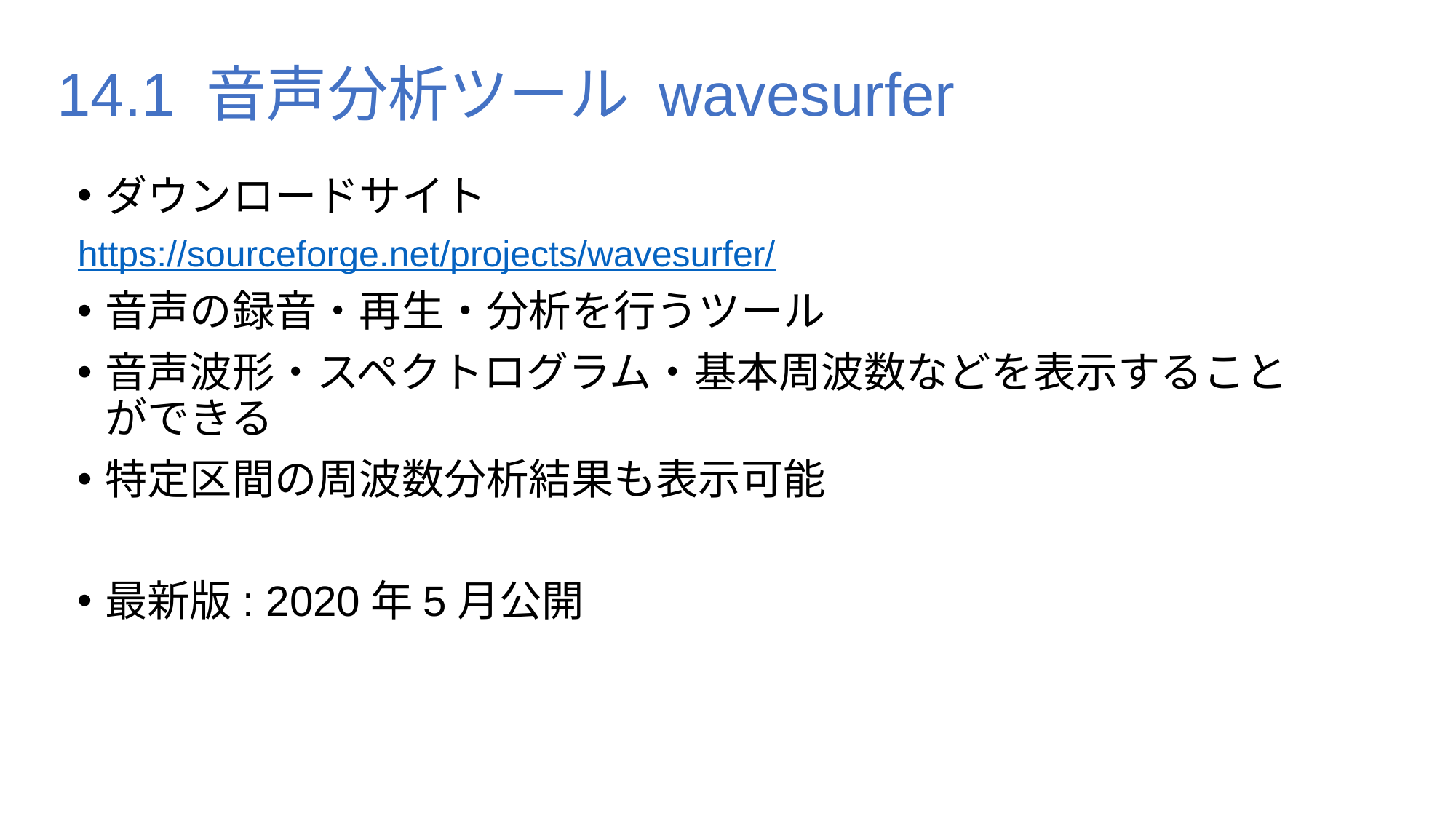

# 14.1 音声分析ツール wavesurfer
ダウンロードサイト
https://sourceforge.net/projects/wavesurfer/
音声の録音・再生・分析を行うツール
音声波形・スペクトログラム・基本周波数などを表示することができる
特定区間の周波数分析結果も表示可能

最新版: 2020年5月公開